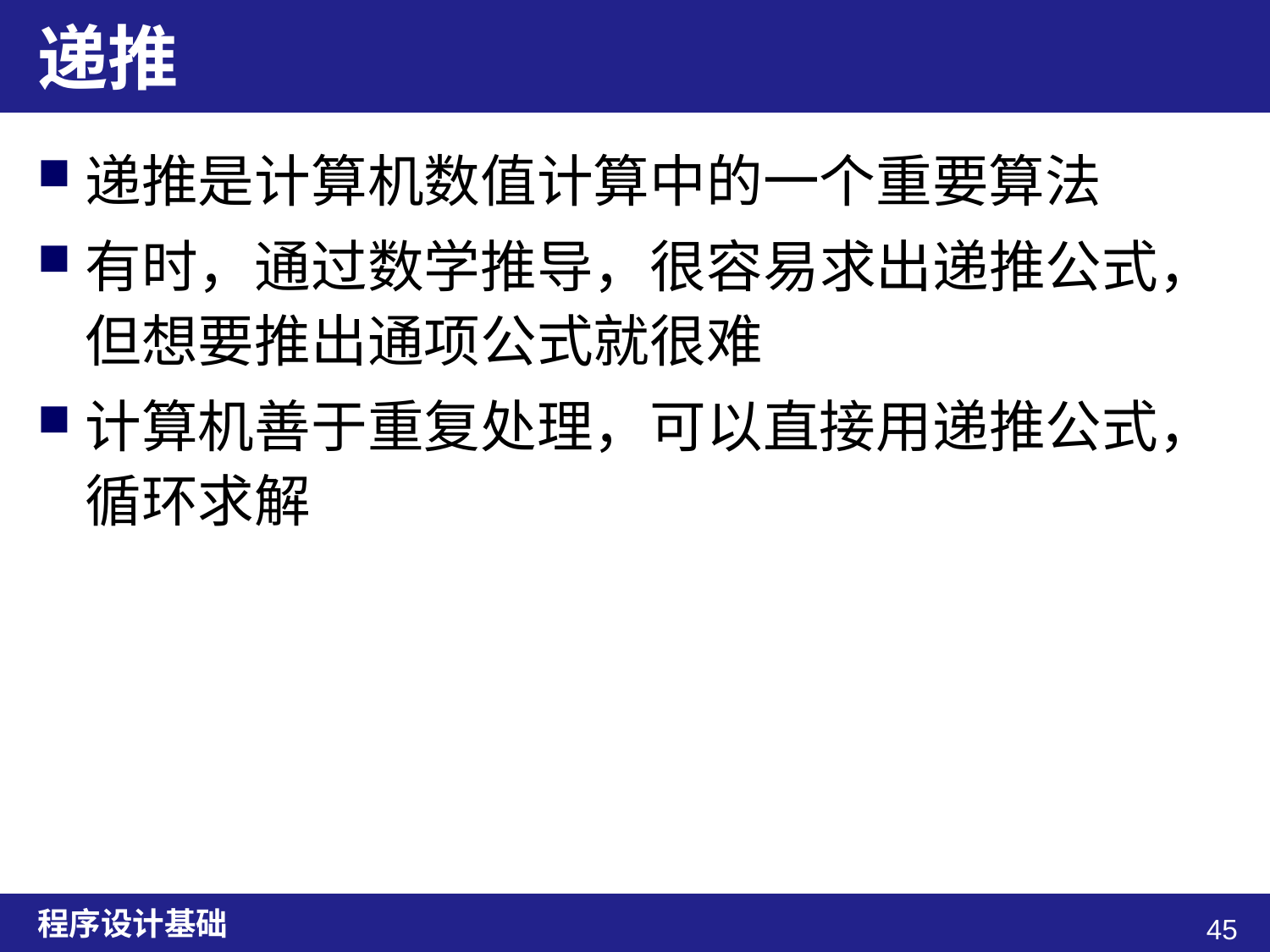

# 递推
递推是计算机数值计算中的一个重要算法
有时，通过数学推导，很容易求出递推公式，但想要推出通项公式就很难
计算机善于重复处理，可以直接用递推公式，循环求解